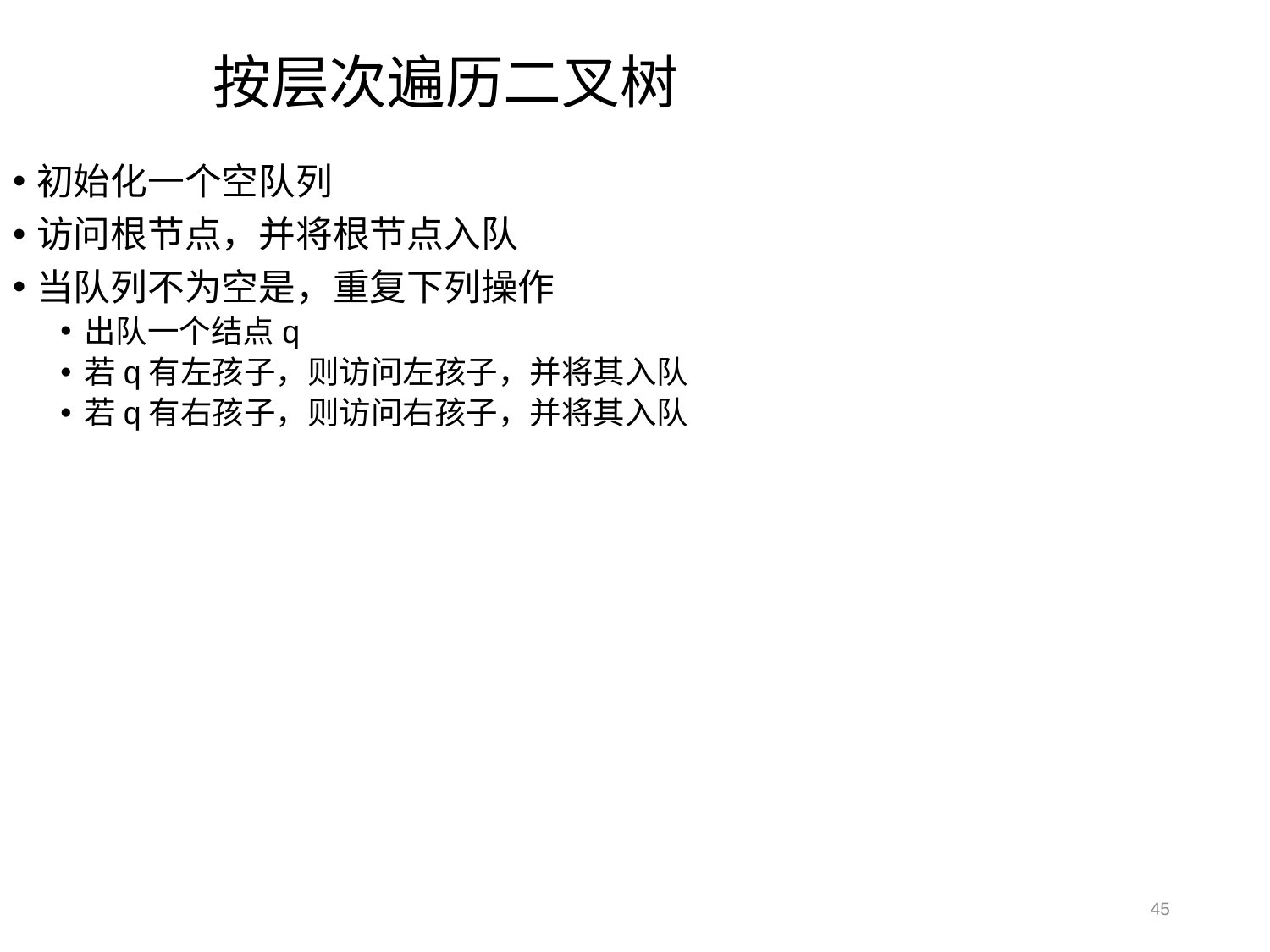

按层次遍历二叉树
初始化一个空队列
访问根节点，并将根节点入队
当队列不为空是，重复下列操作
出队一个结点q
若q有左孩子，则访问左孩子，并将其入队
若q有右孩子，则访问右孩子，并将其入队
45